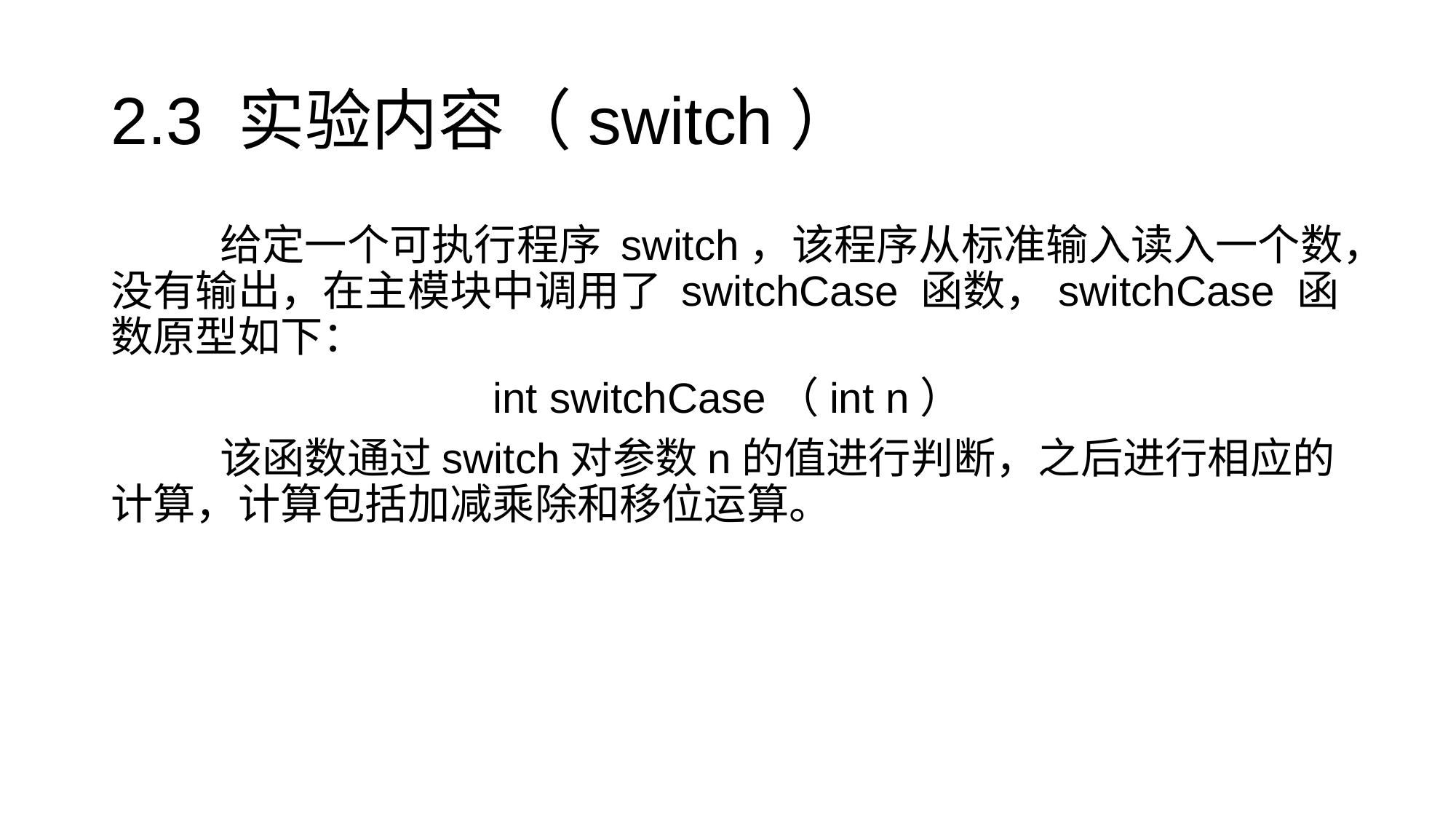

# 2.3 实验内容（switch）
	给定一个可执行程序 switch，该程序从标准输入读入一个数，没有输出，在主模块中调用了 switchCase 函数，switchCase 函数原型如下：
int switchCase（int n）
	该函数通过switch对参数n的值进行判断，之后进行相应的计算，计算包括加减乘除和移位运算。